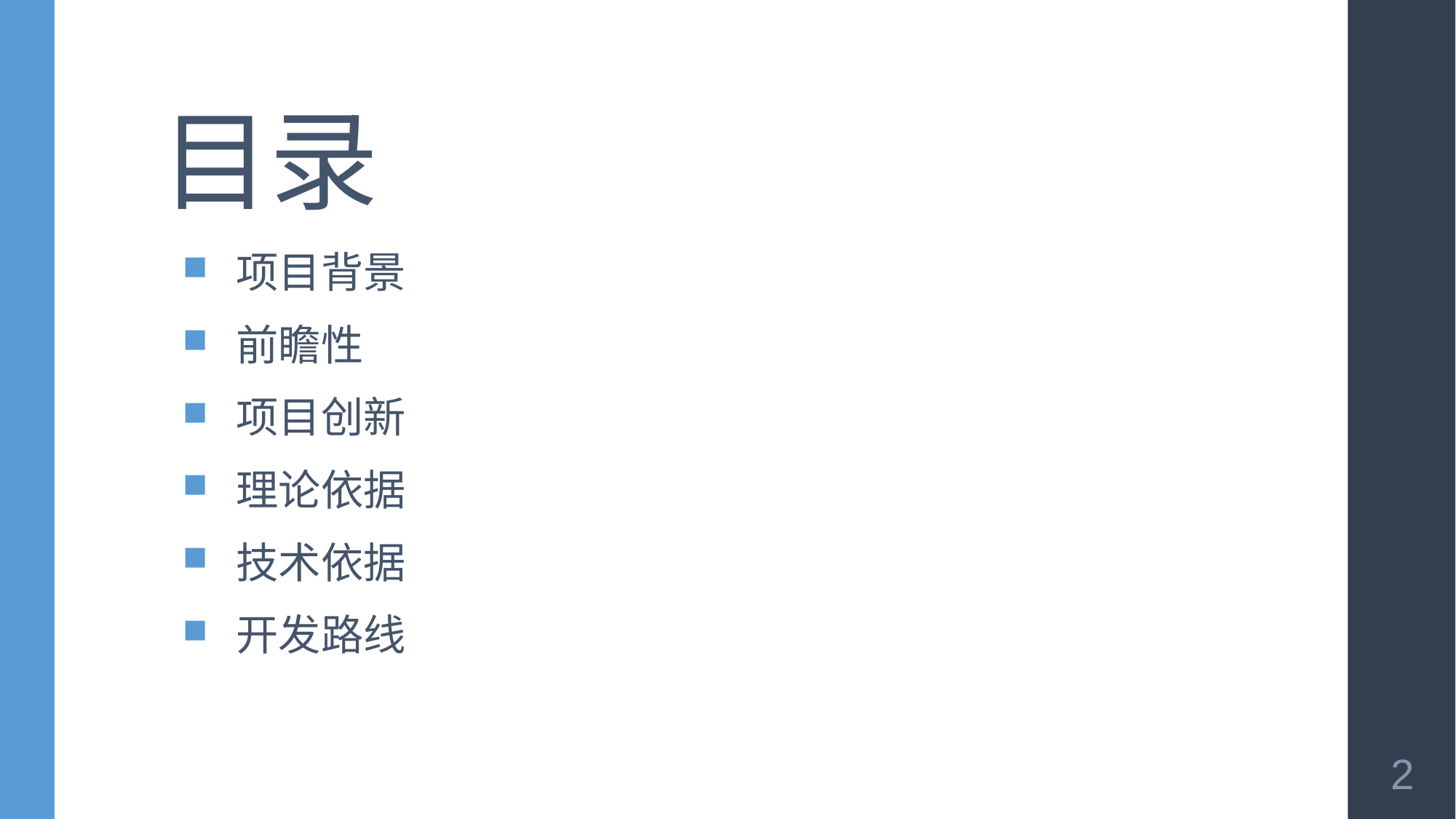

# 目录
项目背景
前瞻性
项目创新
理论依据
技术依据
开发路线
2